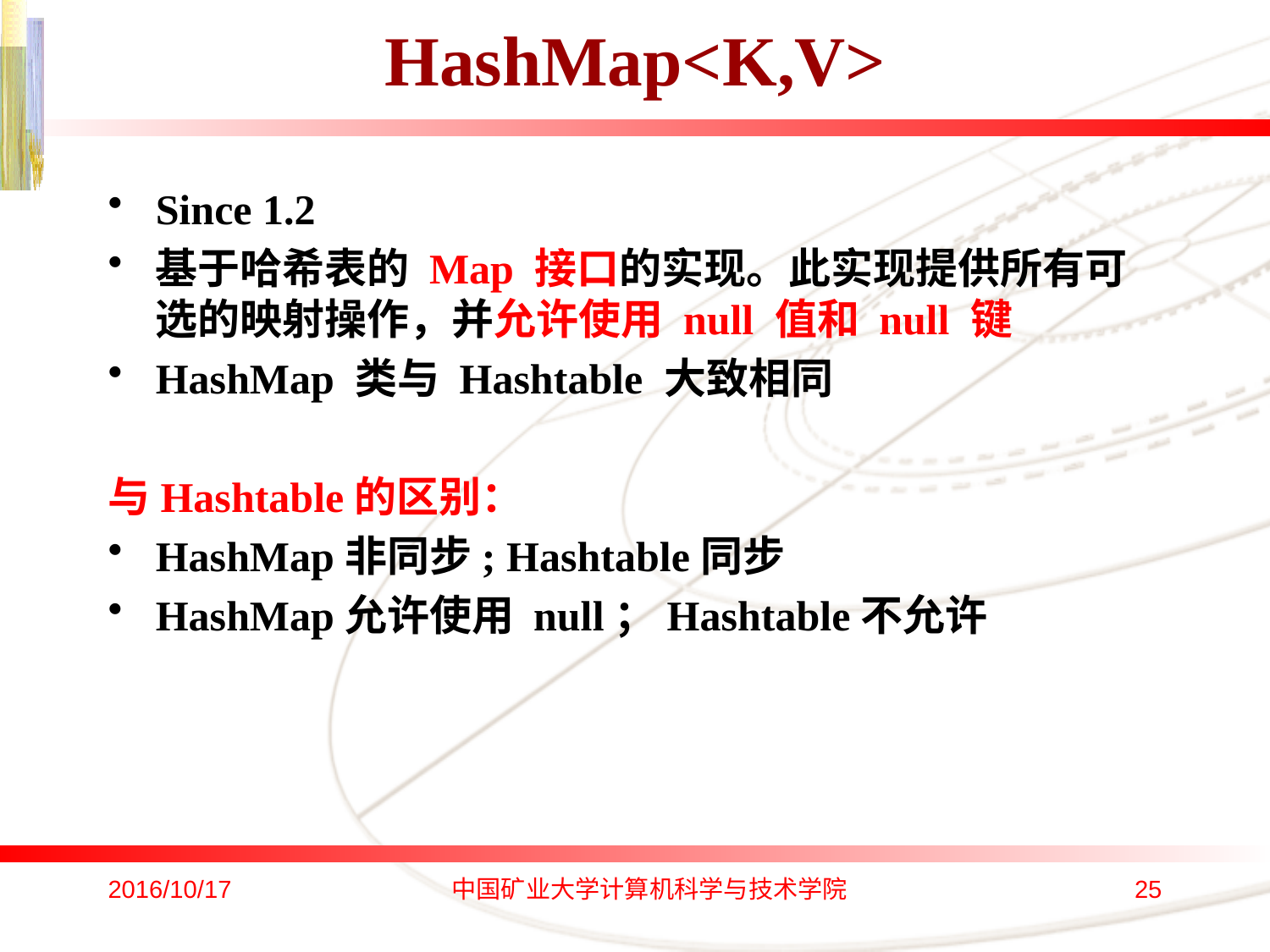

# HashMap<K,V>
Since 1.2
基于哈希表的 Map 接口的实现。此实现提供所有可选的映射操作，并允许使用 null 值和 null 键
HashMap 类与 Hashtable 大致相同

与Hashtable的区别：
HashMap非同步; Hashtable同步
HashMap允许使用 null；Hashtable不允许
2016/10/17
中国矿业大学计算机科学与技术学院
25